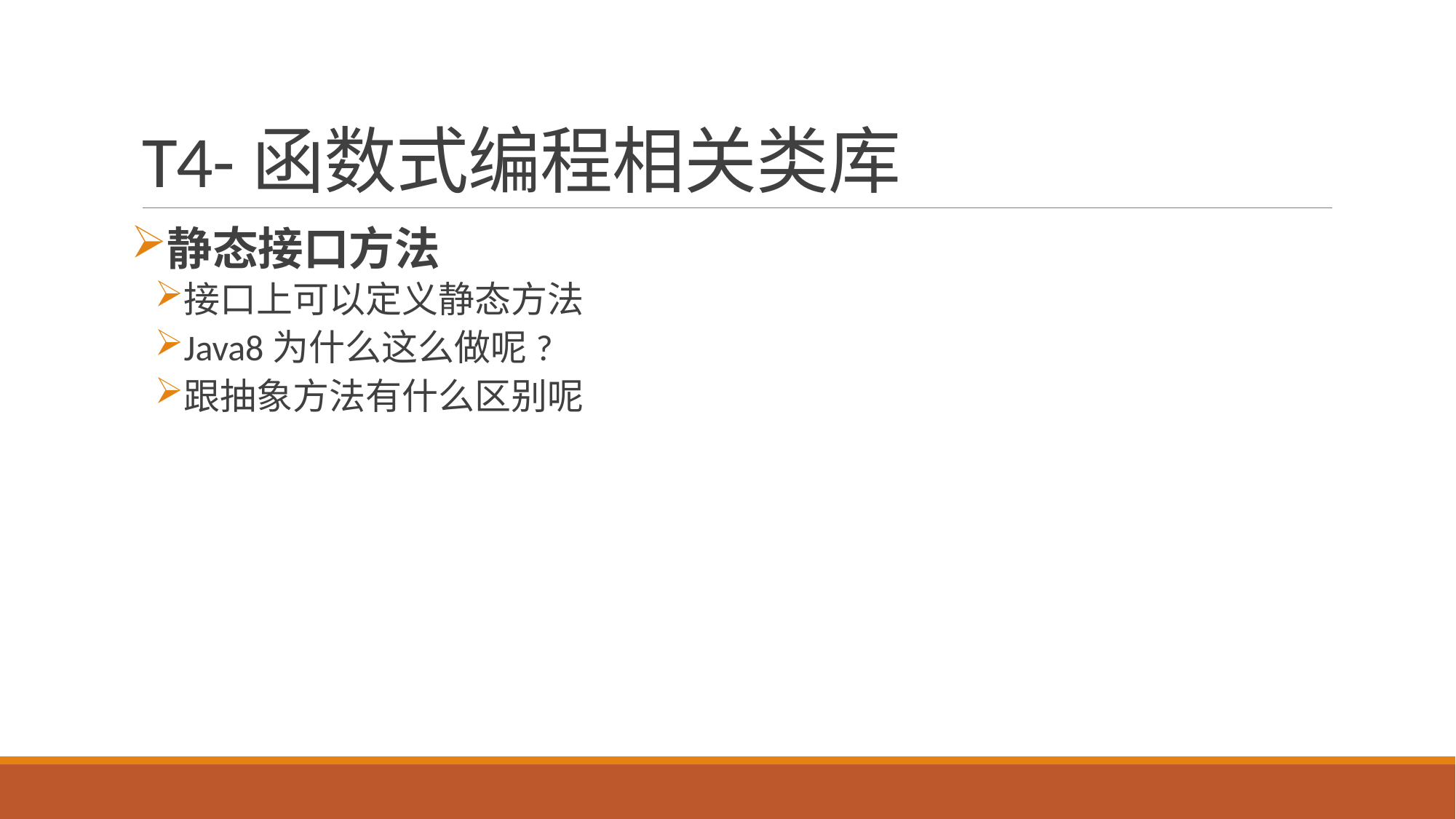

# T4-函数式编程相关类库
静态接口方法
接口上可以定义静态方法
Java8为什么这么做呢?
跟抽象方法有什么区别呢